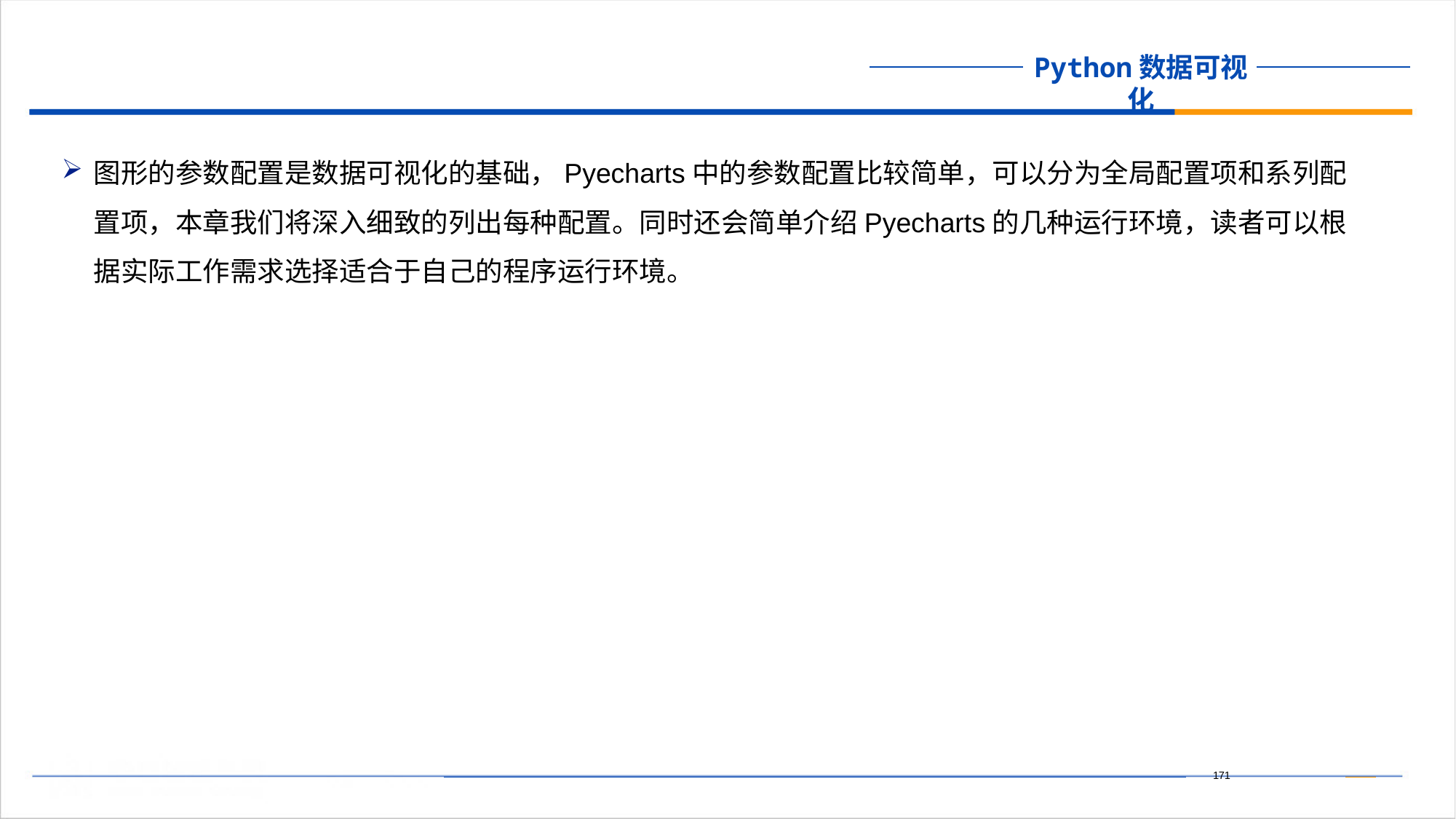

图形的参数配置是数据可视化的基础，Pyecharts中的参数配置比较简单，可以分为全局配置项和系列配置项，本章我们将深入细致的列出每种配置。同时还会简单介绍Pyecharts的几种运行环境，读者可以根据实际工作需求选择适合于自己的程序运行环境。